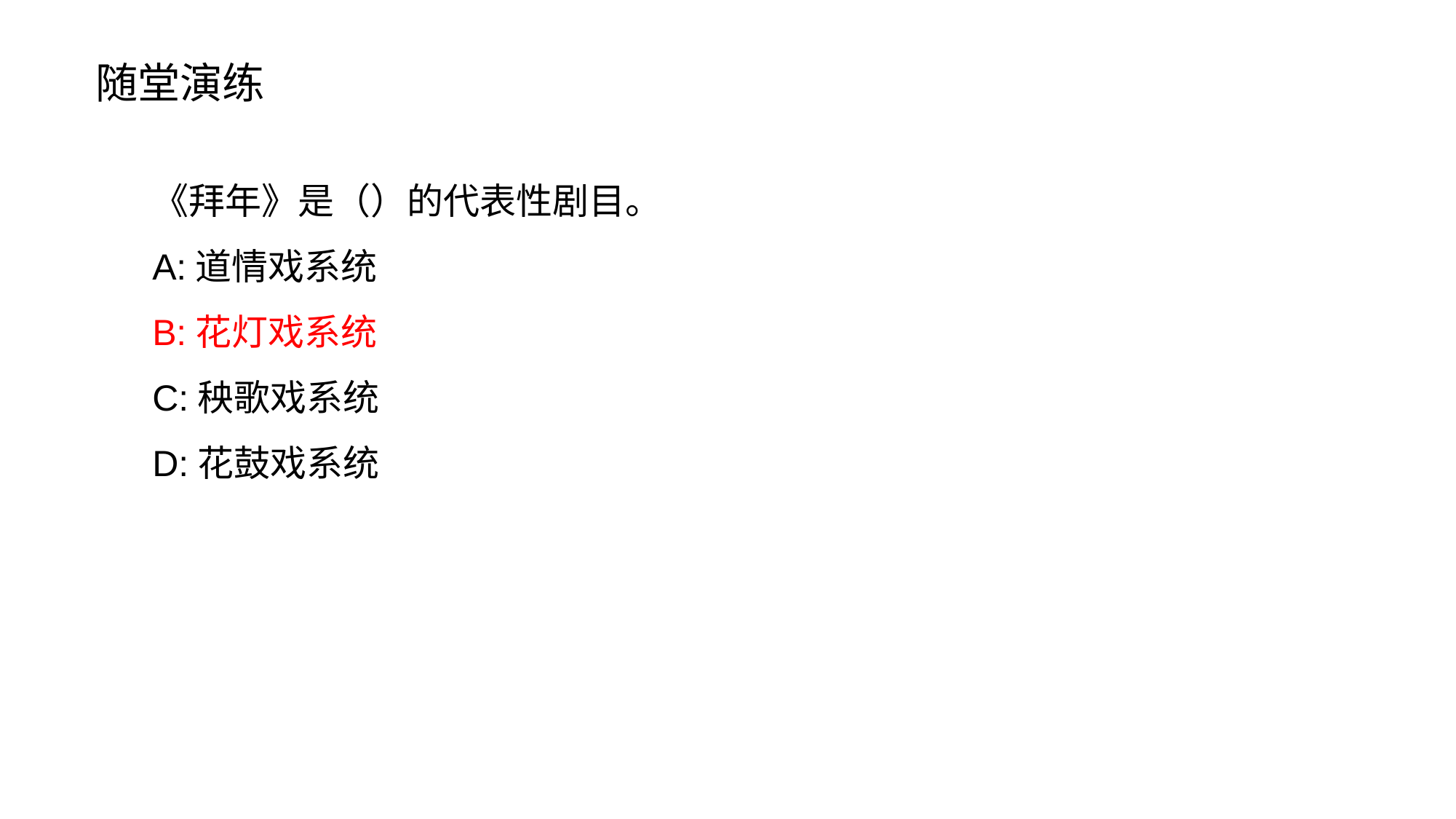

随堂演练
《拜年》是（）的代表性剧目。
A:道情戏系统
B:花灯戏系统
C:秧歌戏系统
D:花鼓戏系统